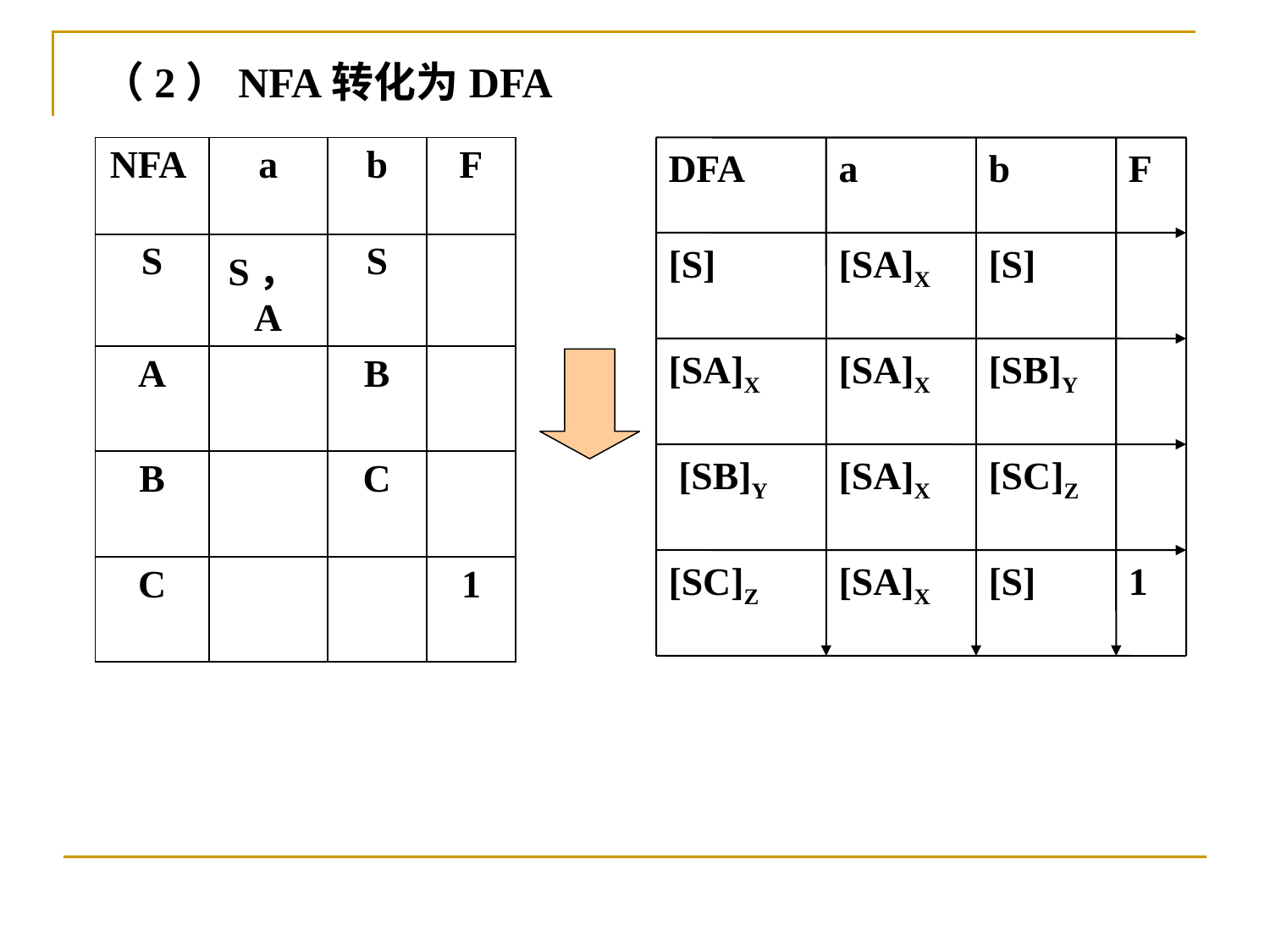

（2）NFA转化为DFA
| NFA | a | b | F |
| --- | --- | --- | --- |
| S | S，A | S |  |
| A |  | B |  |
| B |  | C |  |
| C |  |  | 1 |
DFA
a
b
F

[S]
[SA]X
[S]

[SA]X

[SA]X
[SB]Y

 [SB]Y

[SA]X
[SC]Z

[SC]Z

[SA]X
[S]
1